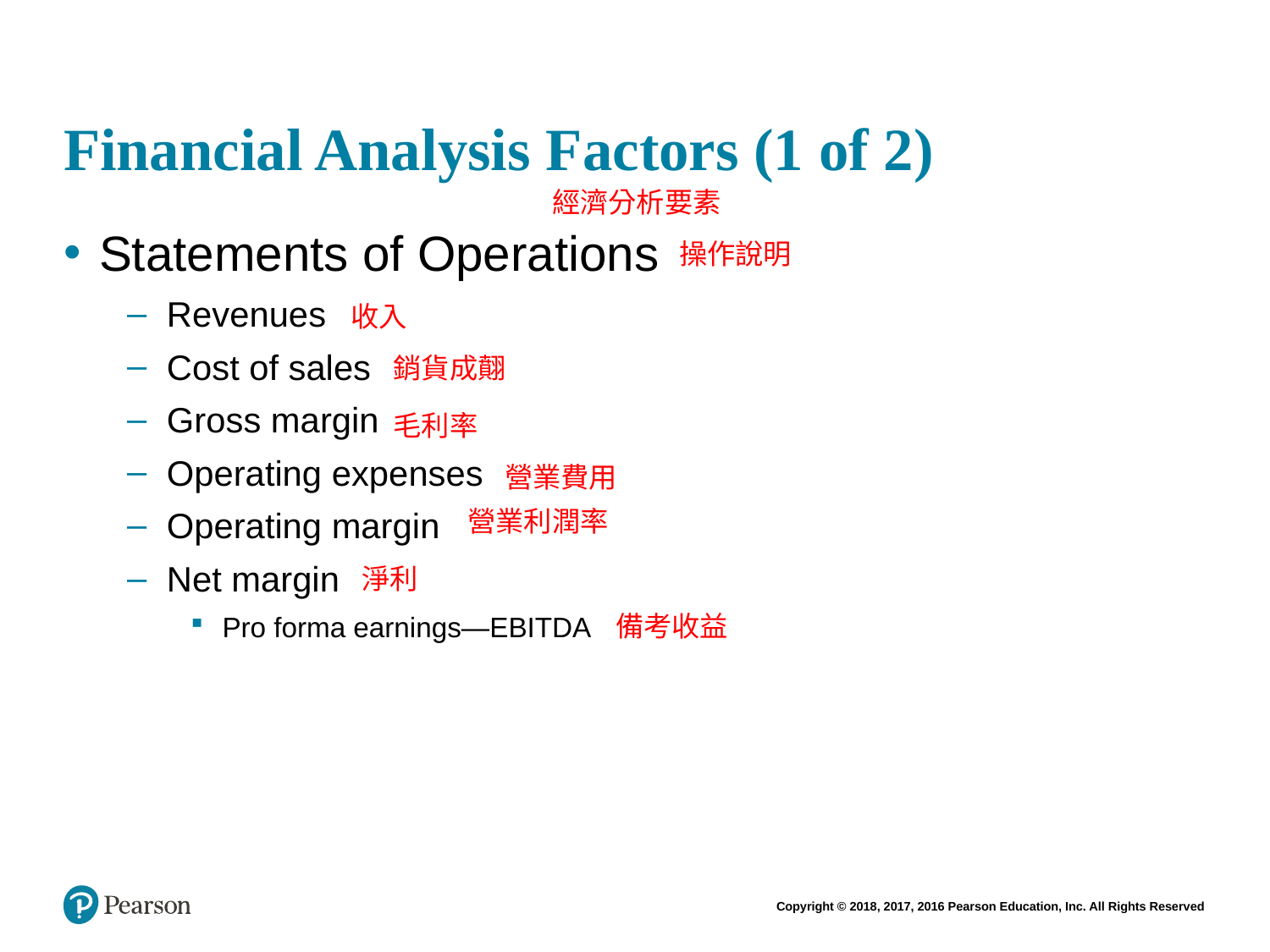

# Financial Analysis Factors (1 of 2)
經濟分析要素
Statements of Operations
Revenues
Cost of sales
Gross margin
Operating expenses
Operating margin
Net margin
Pro forma earnings—EBITDA
操作說明
收入
銷貨成翸
毛利率
營業費用
營業利潤率
淨利
備考收益